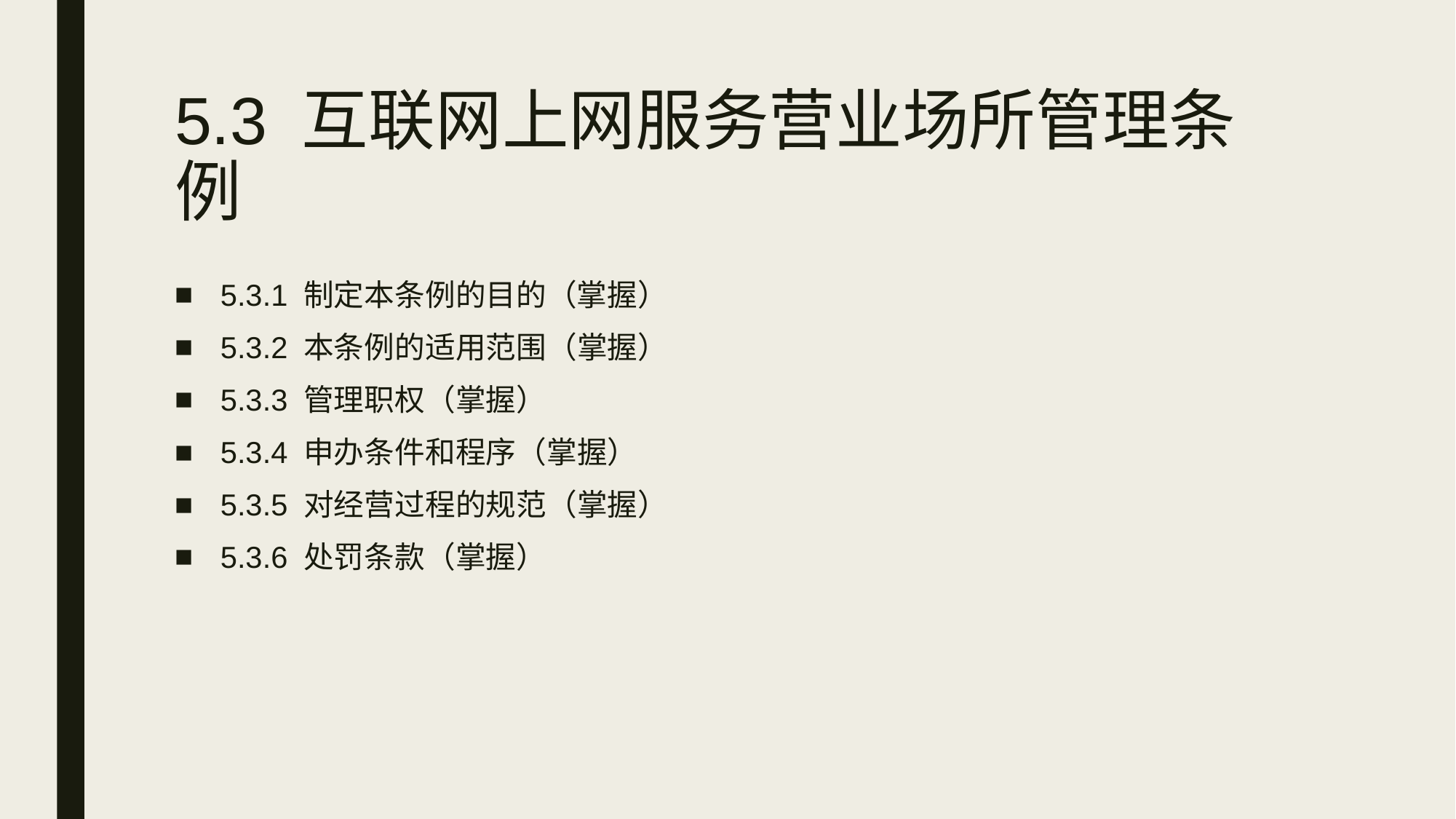

# 5.3 互联网上网服务营业场所管理条例
5.3.1 制定本条例的目的（掌握）
5.3.2 本条例的适用范围（掌握）
5.3.3 管理职权（掌握）
5.3.4 申办条件和程序（掌握）
5.3.5 对经营过程的规范（掌握）
5.3.6 处罚条款（掌握）